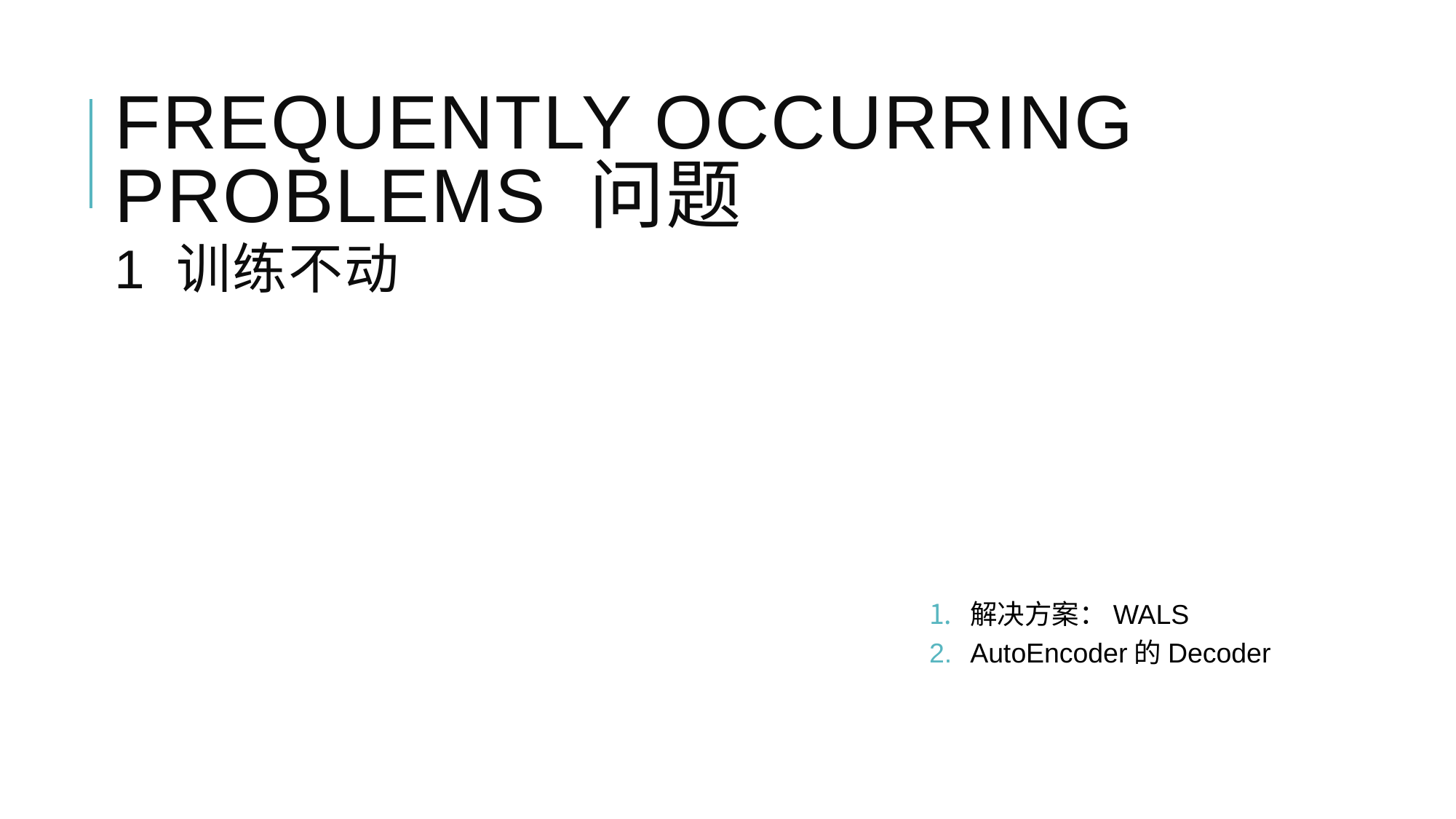

# Frequently occurring problems 问题
1 训练不动
解决方案：WALS
AutoEncoder的Decoder